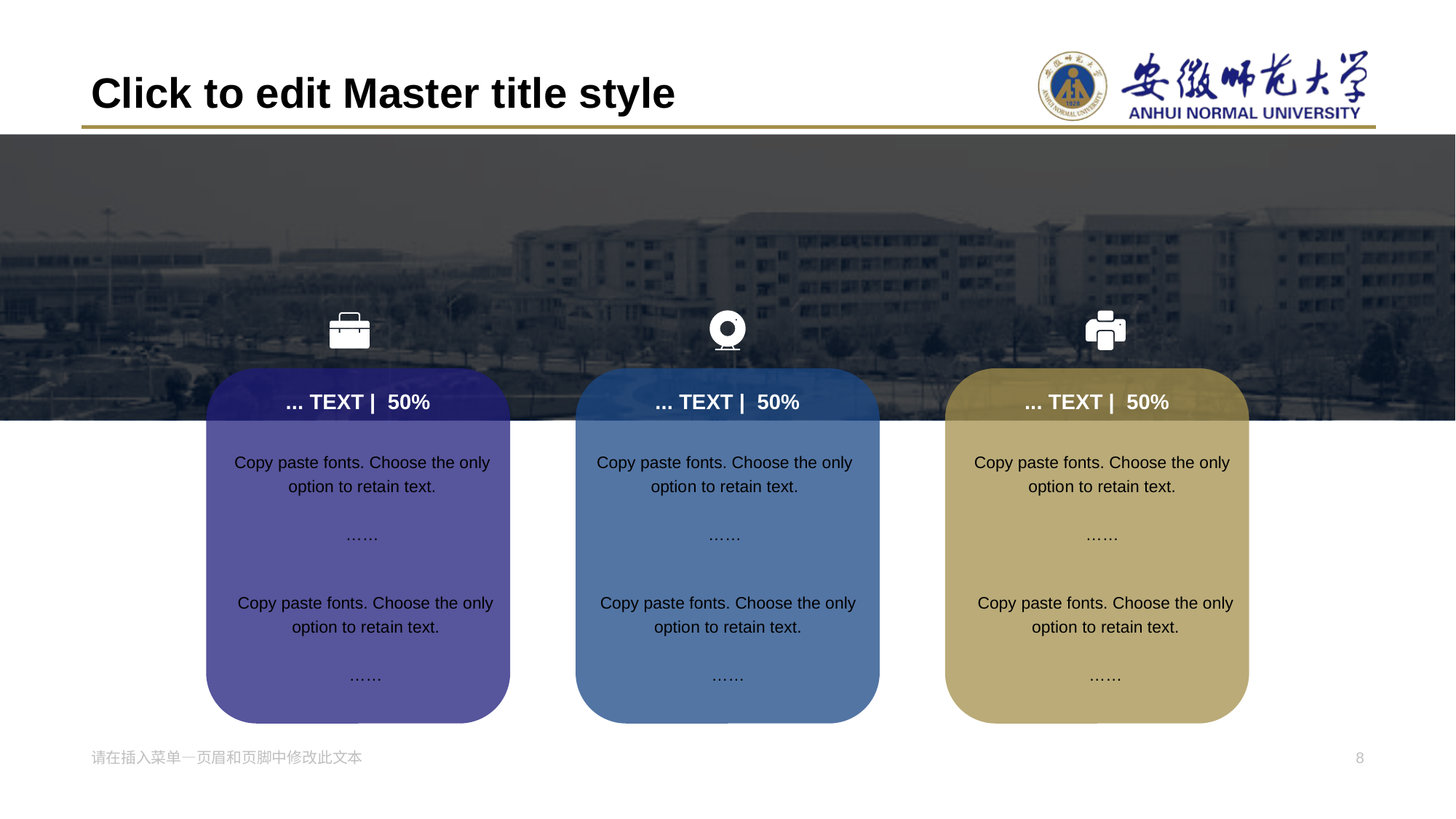

# Click to edit Master title style

... TEXT |  50%
... TEXT |  50%
... TEXT |  50%
Copy paste fonts. Choose the only option to reta in text.

……
Copy paste fonts. Choose the only optio n to retain text.

……
Copy paste fonts. Choose the only optio n to retain text.

……
Copy paste fonts. Choose the only option to reta in text.

……
Copy paste fonts. Choose the only optio n to retain text.

……
Copy paste fonts. Choose the only optio n to retain text.

……
请在插入菜单—页眉和页脚中修改此文本
8